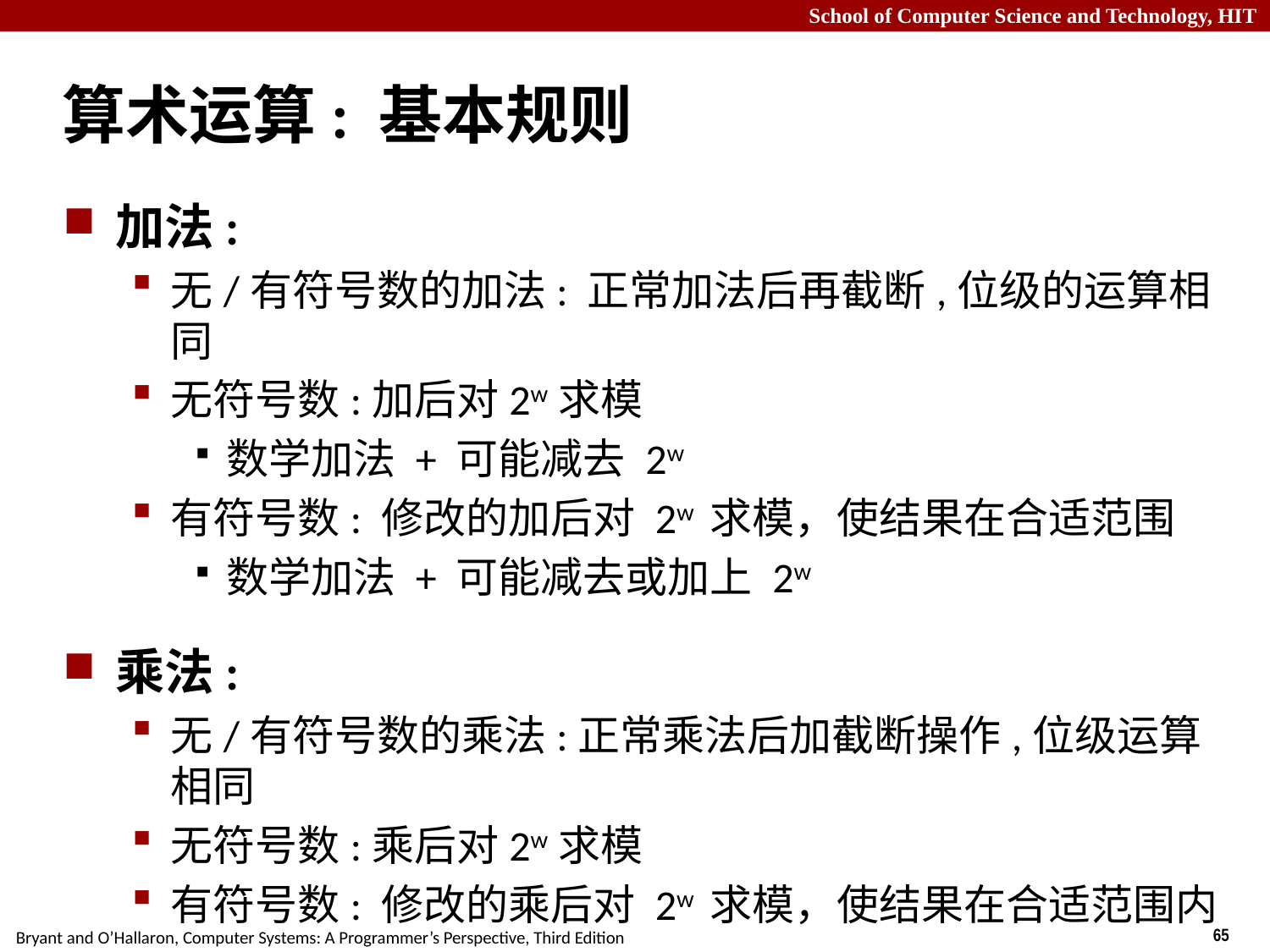

# 算术运算: 基本规则
加法:
无/有符号数的加法: 正常加法后再截断,位级的运算相同
无符号数:加后对2w求模
数学加法 + 可能减去 2w
有符号数: 修改的加后对 2w 求模，使结果在合适范围
数学加法 + 可能减去或加上 2w
乘法:
无/有符号数的乘法:正常乘法后加截断操作,位级运算相同
无符号数:乘后对2w求模
有符号数: 修改的乘后对 2w 求模，使结果在合适范围内